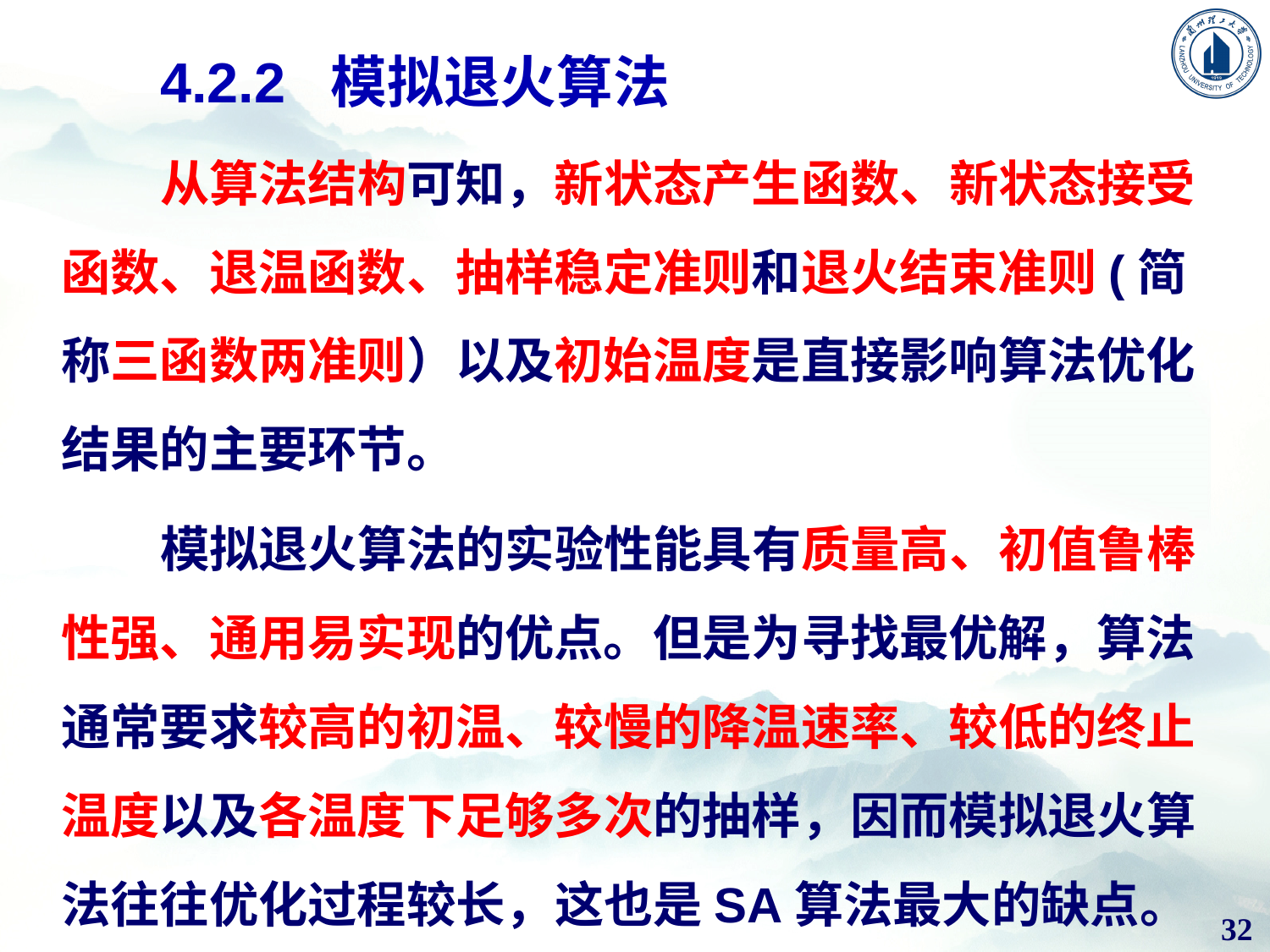

4.2.2  模拟退火算法
从算法结构可知，新状态产生函数、新状态接受函数、退温函数、抽样稳定准则和退火结束准则(简称三函数两准则）以及初始温度是直接影响算法优化结果的主要环节。
模拟退火算法的实验性能具有质量高、初值鲁棒性强、通用易实现的优点。但是为寻找最优解，算法通常要求较高的初温、较慢的降温速率、较低的终止温度以及各温度下足够多次的抽样，因而模拟退火算法往往优化过程较长，这也是SA算法最大的缺点。
32